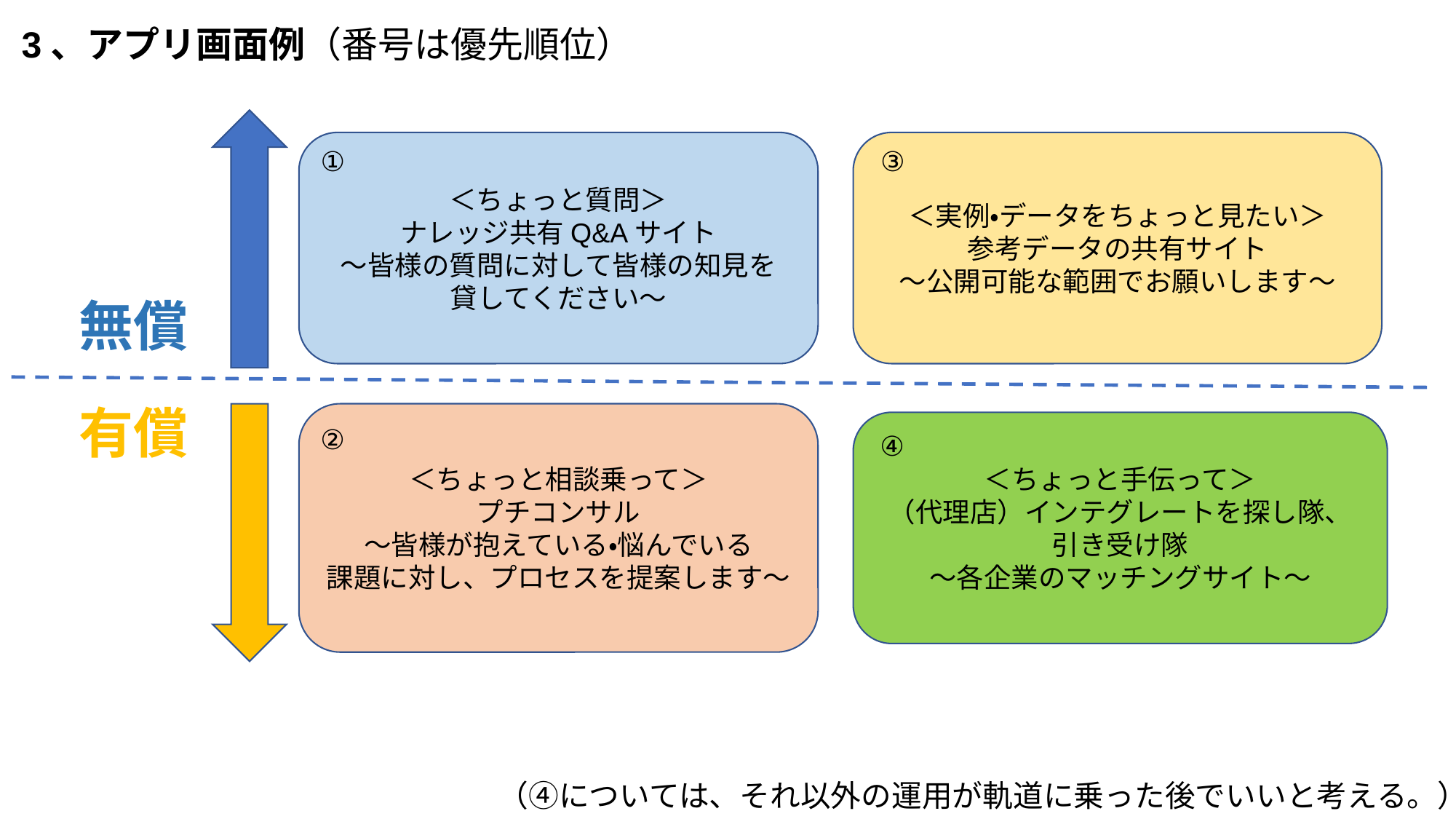

3、アプリ画面例（番号は優先順位）

＜ちょっと質問＞
ナレッジ共有Q&Aサイト
～皆様の質問に対して皆様の知見を
貸してください～
＜実例・データをちょっと見たい＞
参考データの共有サイト
～公開可能な範囲でお願いします～
①
③

無償
有償
＜ちょっと相談乗って＞
プチコンサル
～皆様が抱えている・悩んでいる
課題に対し、プロセスを提案します～
＜ちょっと手伝って＞
（代理店）インテグレートを探し隊、
引き受け隊
～各企業のマッチングサイト～
②
④

（④については、それ以外の運用が軌道に乗った後でいいと考える。）